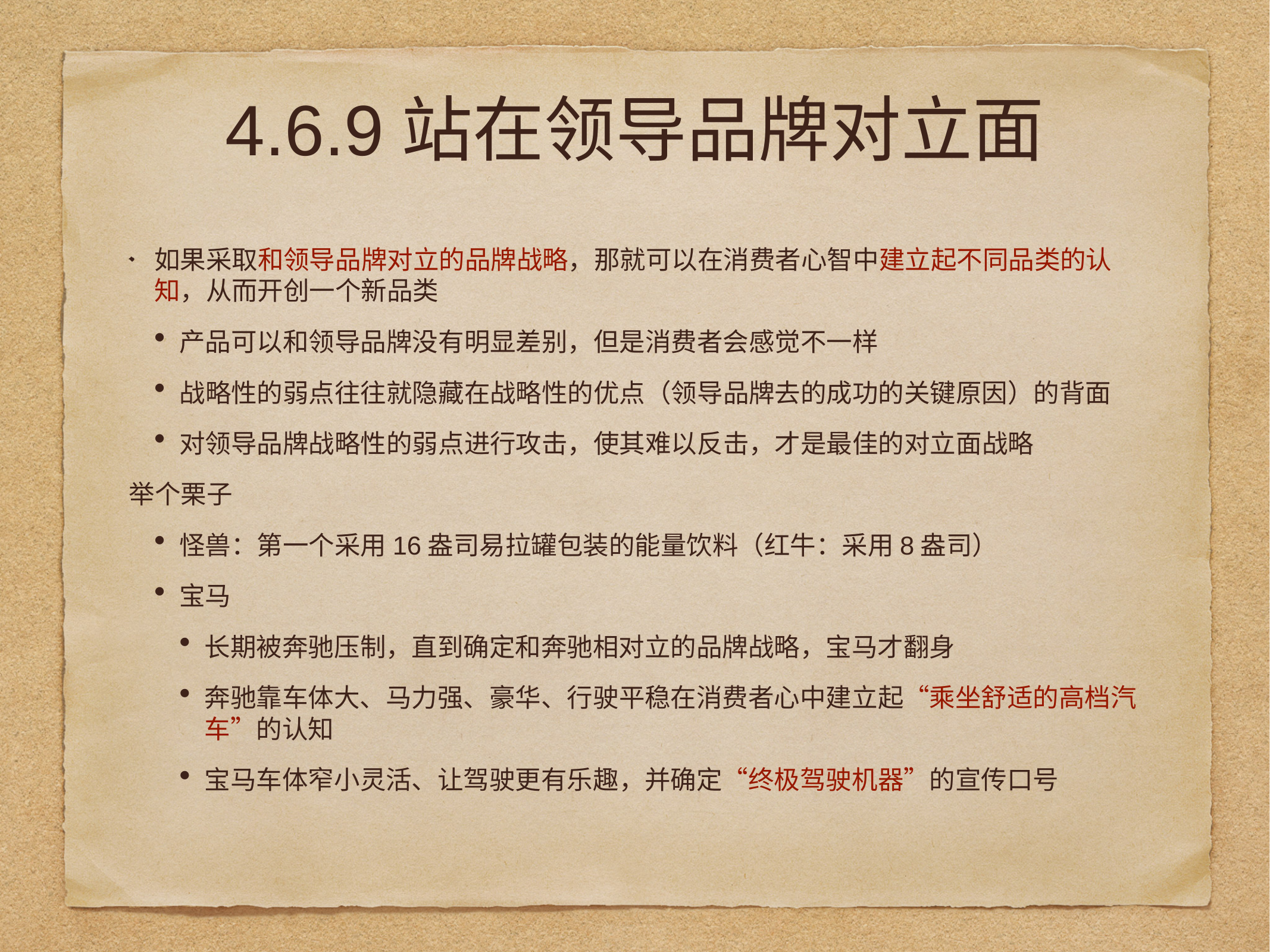

# 4.6.9站在领导品牌对立面
如果采取和领导品牌对立的品牌战略，那就可以在消费者心智中建立起不同品类的认知，从而开创一个新品类
产品可以和领导品牌没有明显差别，但是消费者会感觉不一样
战略性的弱点往往就隐藏在战略性的优点（领导品牌去的成功的关键原因）的背面
对领导品牌战略性的弱点进行攻击，使其难以反击，才是最佳的对立面战略
举个栗子
怪兽：第一个采用16盎司易拉罐包装的能量饮料（红牛：采用8盎司）
宝马
长期被奔驰压制，直到确定和奔驰相对立的品牌战略，宝马才翻身
奔驰靠车体大、马力强、豪华、行驶平稳在消费者心中建立起“乘坐舒适的高档汽车”的认知
宝马车体窄小灵活、让驾驶更有乐趣，并确定“终极驾驶机器”的宣传口号